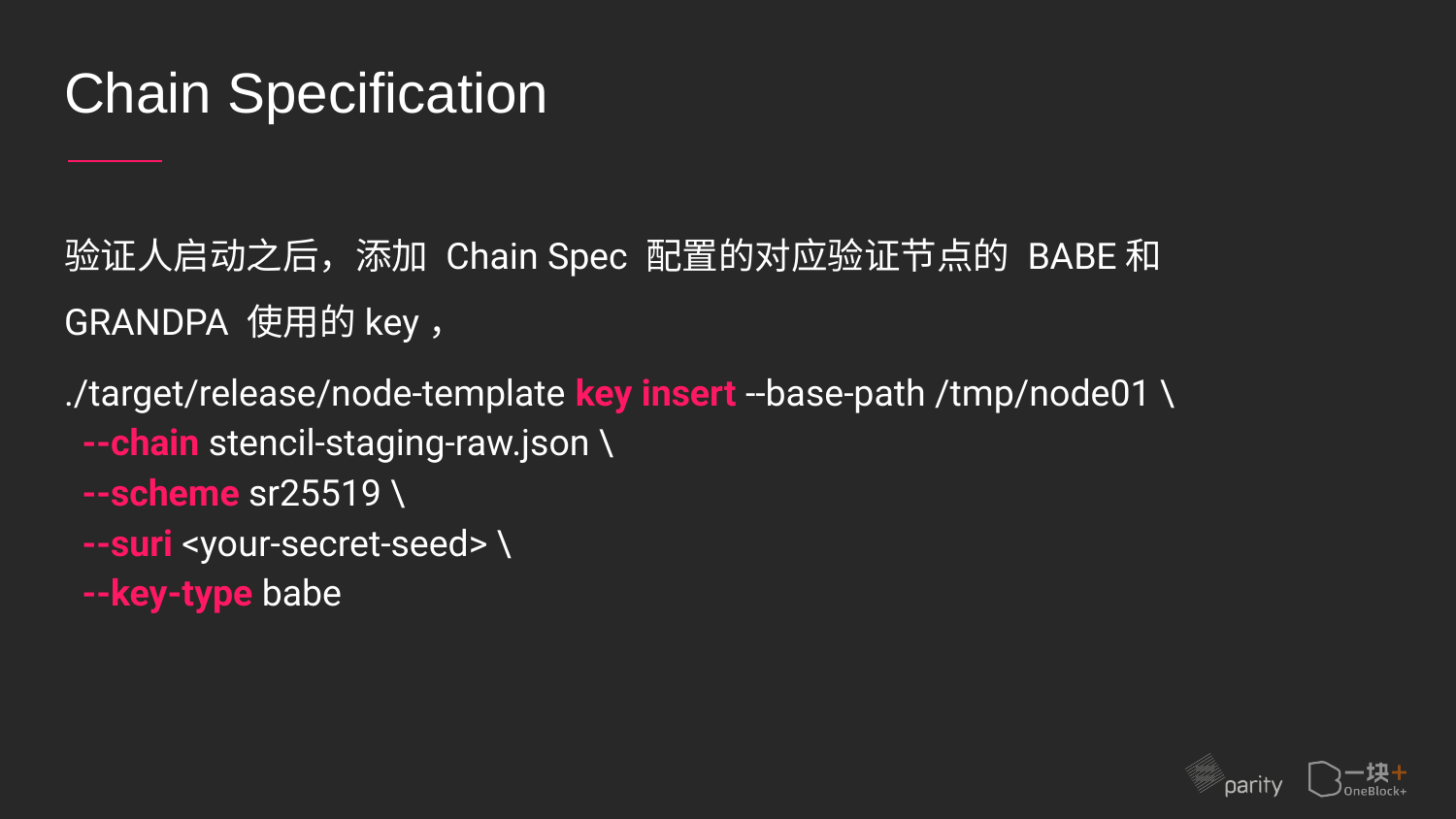

# Chain Specification
验证人启动之后，添加 Chain Spec 配置的对应验证节点的 BABE和GRANDPA 使用的key，
./target/release/node-template key insert --base-path /tmp/node01 \
  --chain stencil-staging-raw.json \
  --scheme sr25519 \
  --suri <your-secret-seed> \
  --key-type babe